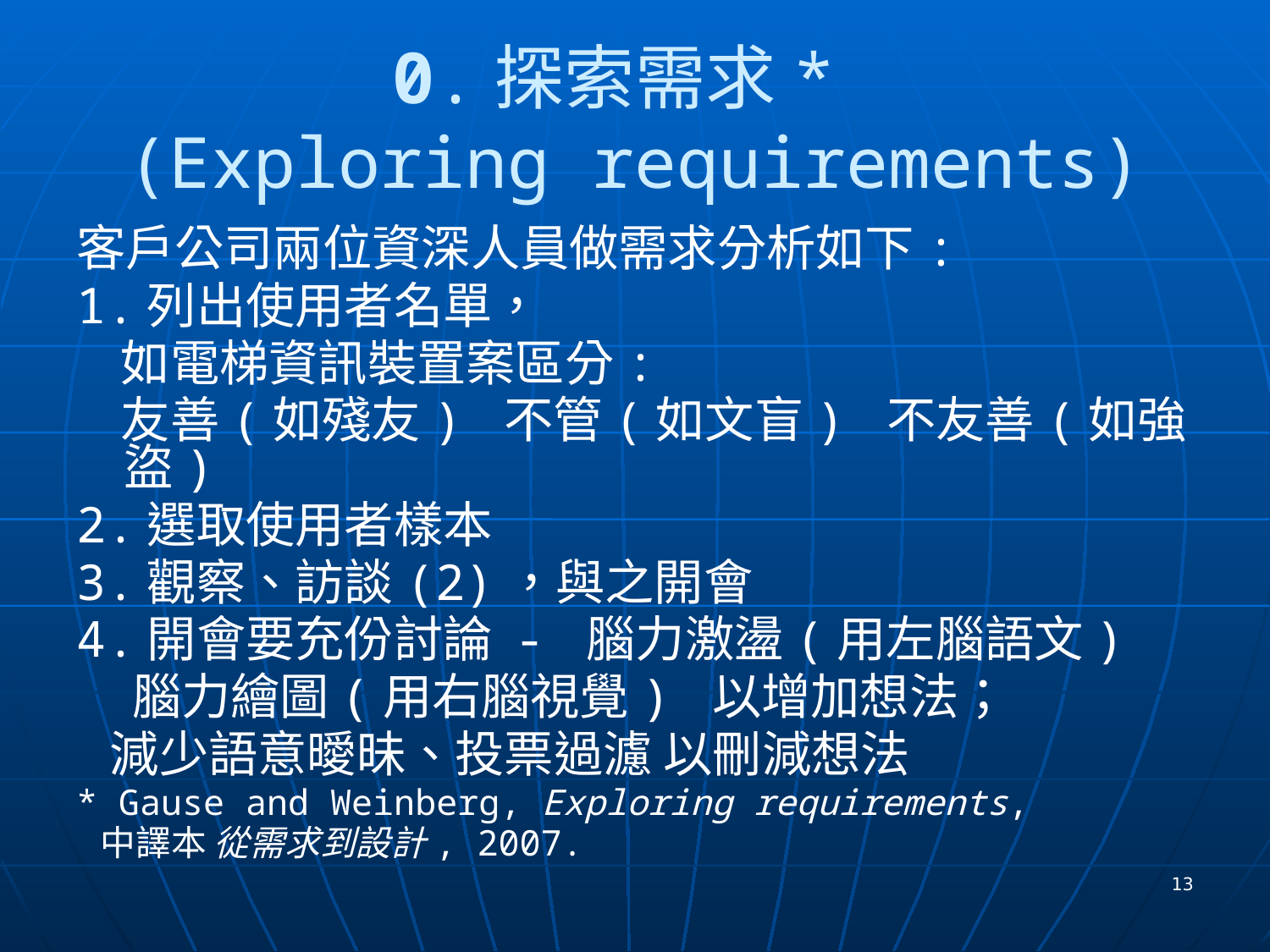

# 0.探索需求* (Exploring requirements)
客戶公司兩位資深人員做需求分析如下:
1.列出使用者名單，
   如電梯資訊裝置案區分:
   友善(如殘友) 不管(如文盲) 不友善(如強盜)
2.選取使用者樣本
3.觀察、訪談(2)，與之開會
4.開會要充份討論 - 腦力激盪(用左腦語文)
    腦力繪圖(用右腦視覺) 以增加想法；
  減少語意曖昧、投票過濾 以刪減想法
* Gause and Weinberg, Exploring requirements,
  中譯本 從需求到設計, 2007.

13